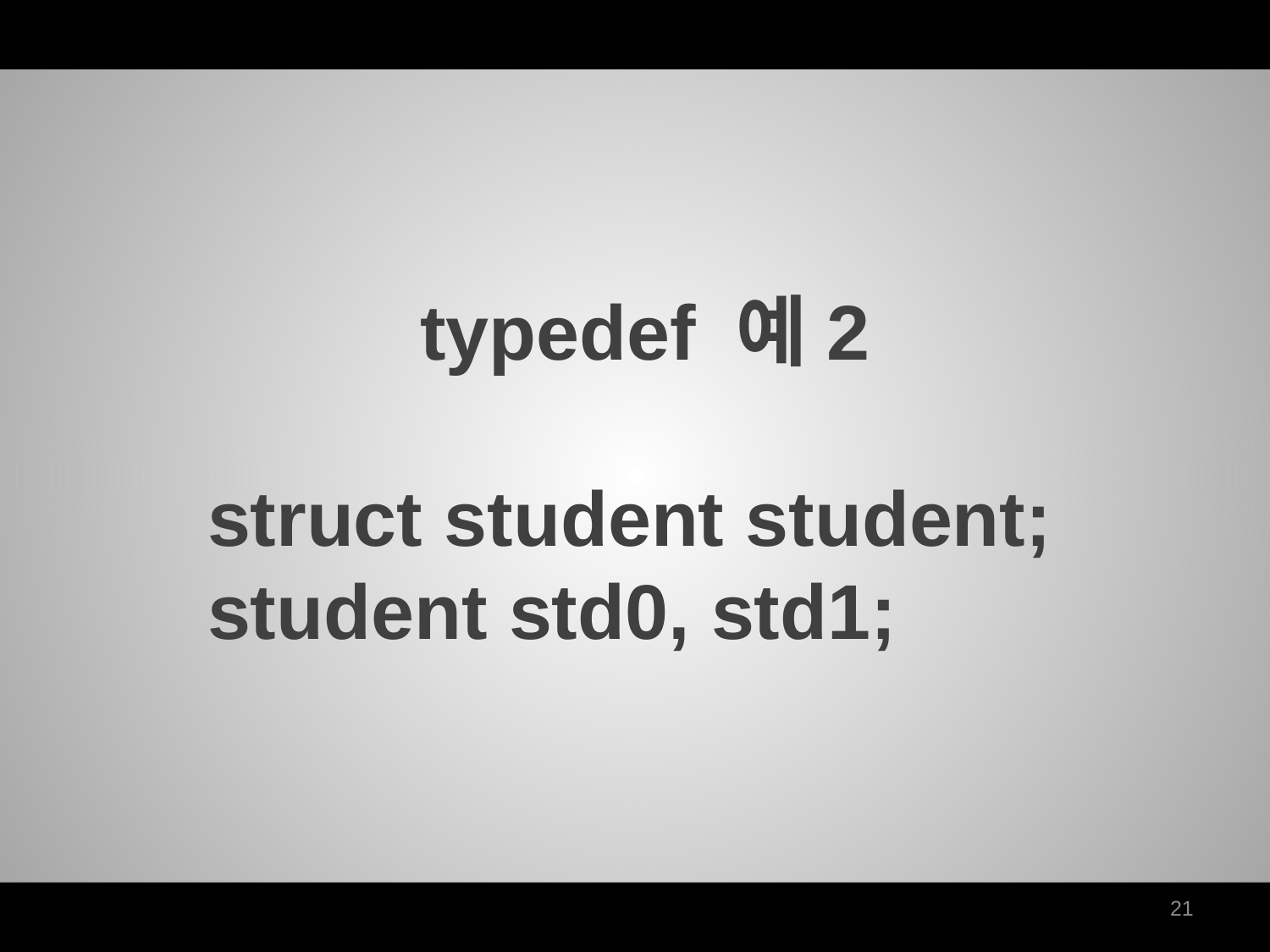

typedef 예2

struct student student;
student std0, std1;
21